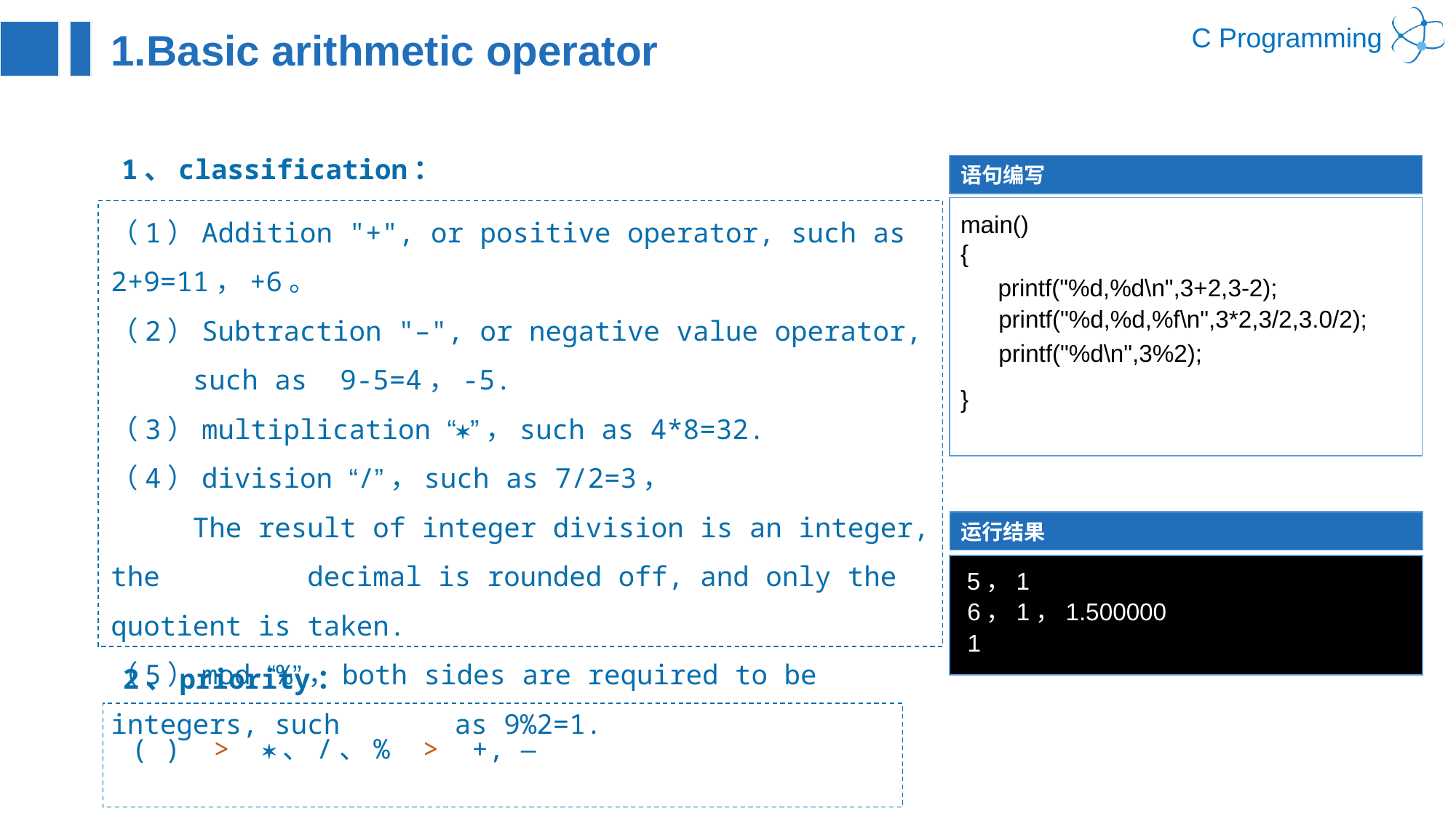

1.Basic arithmetic operator

1、classification：

语句编写
（1）Addition "+", or positive operator, such as 2+9=11，+6。
（2）Subtraction "–", or negative value operator,
     such as  9-5=4，-5.
（3）multiplication “∗”，such as 4*8=32.
（4）division “/”，such as 7/2=3，
     The result of integer division is an integer, the    00000decimal is rounded off, and only the quotient is taken.
（5）mod “%”，both sides are required to be integers, such  00000as 9%2=1.

main()
{

}
printf("%d,%d\n",3+2,3-2);
printf("%d,%d,%f\n",3*2,3/2,3.0/2);
printf("%d\n",3%2);

运行结果

5，1
6，1，1.500000
1
2、priority：

( )  >  ∗、/、%  >  +, –